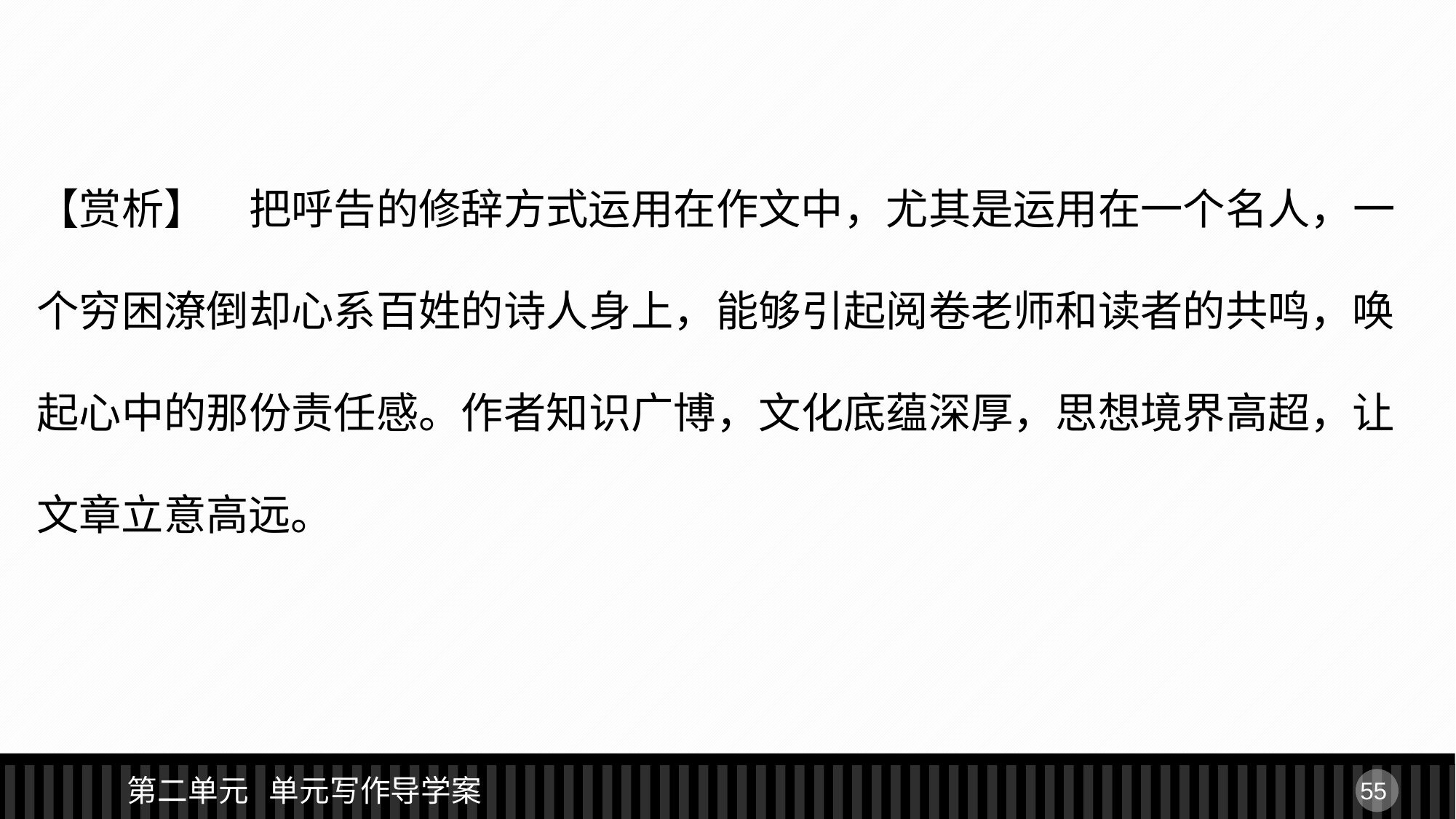

【赏析】　把呼告的修辞方式运用在作文中，尤其是运用在一个名人，一个穷困潦倒却心系百姓的诗人身上，能够引起阅卷老师和读者的共鸣，唤起心中的那份责任感。作者知识广博，文化底蕴深厚，思想境界高超，让文章立意高远。